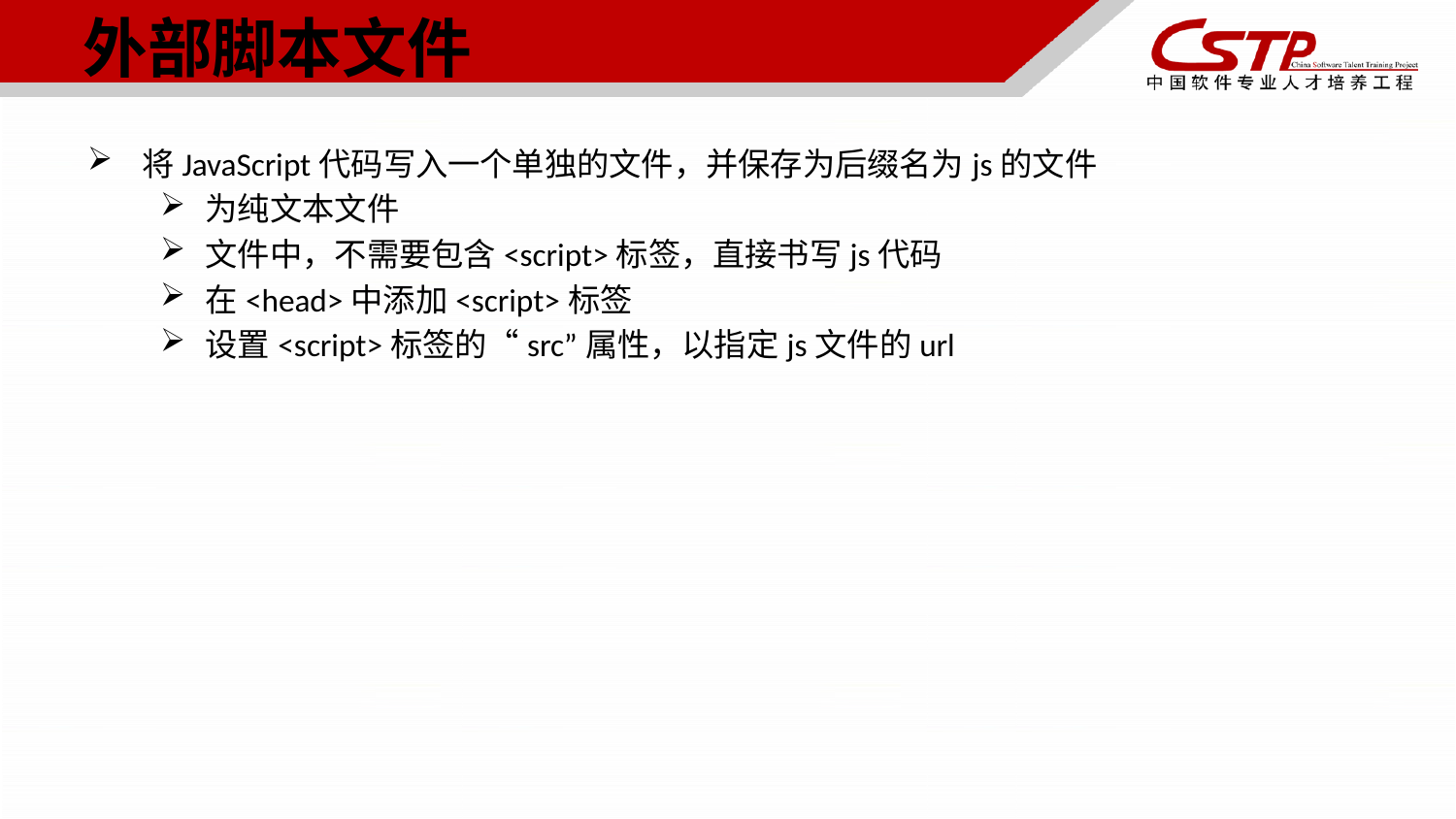

# 外部脚本文件
将JavaScript代码写入一个单独的文件，并保存为后缀名为js的文件
为纯文本文件
文件中，不需要包含<script>标签，直接书写js代码
在<head>中添加<script>标签
设置<script>标签的“src”属性，以指定js文件的url